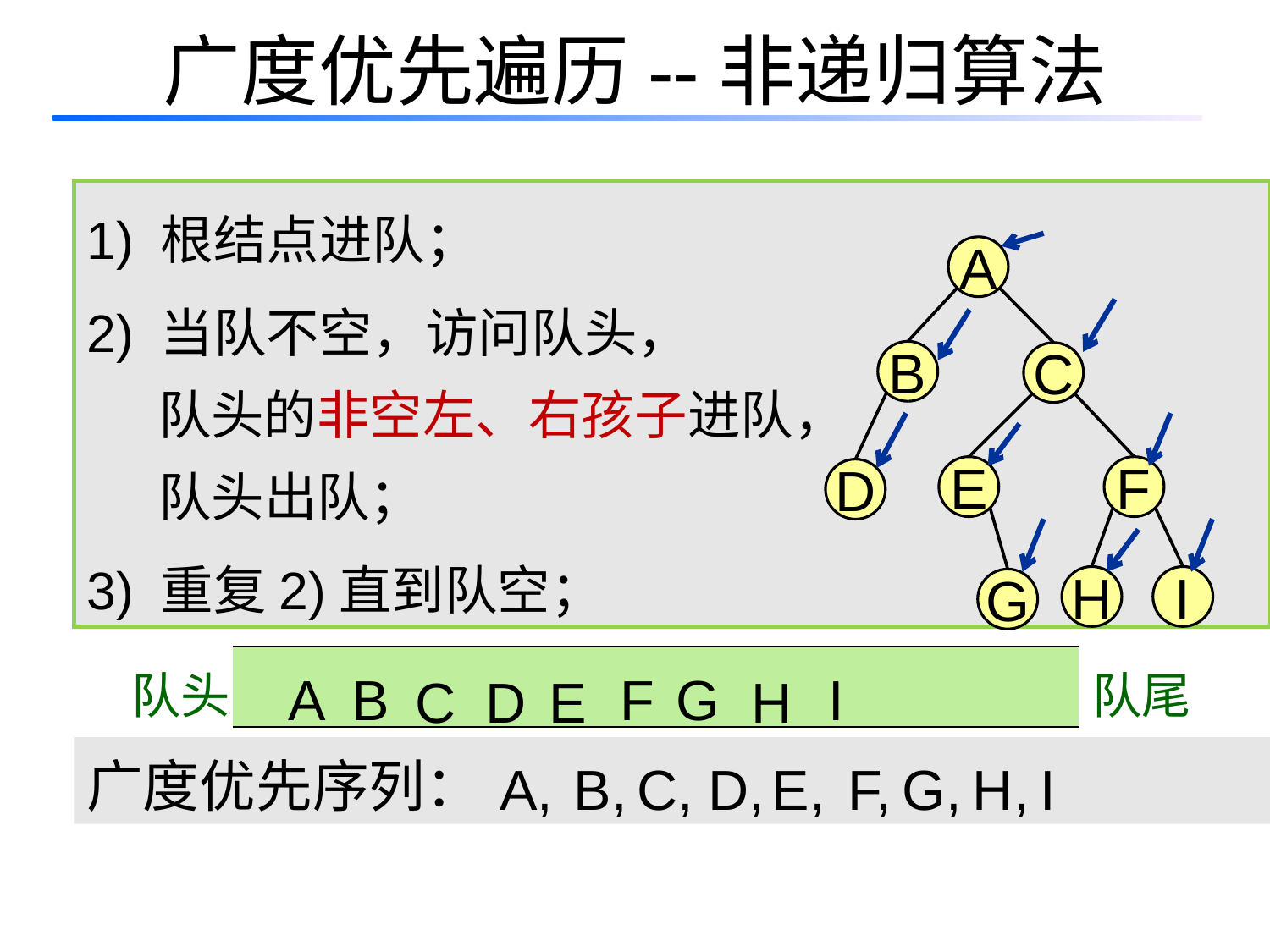

# 广度优先遍历--非递归算法

1) 根结点进队；
2) 当队不空，访问队头，
     队头的非空左、右孩子进队，
     队头出队；
3) 重复2)直到队空；
A
B
C
E
F
D
H
I
G
A
B
F
G
I
C
D
E
H
队头
队尾
|  |
| --- |
A,
B,
C,
D,
E,
F,
G,
H,
I
广度优先序列：